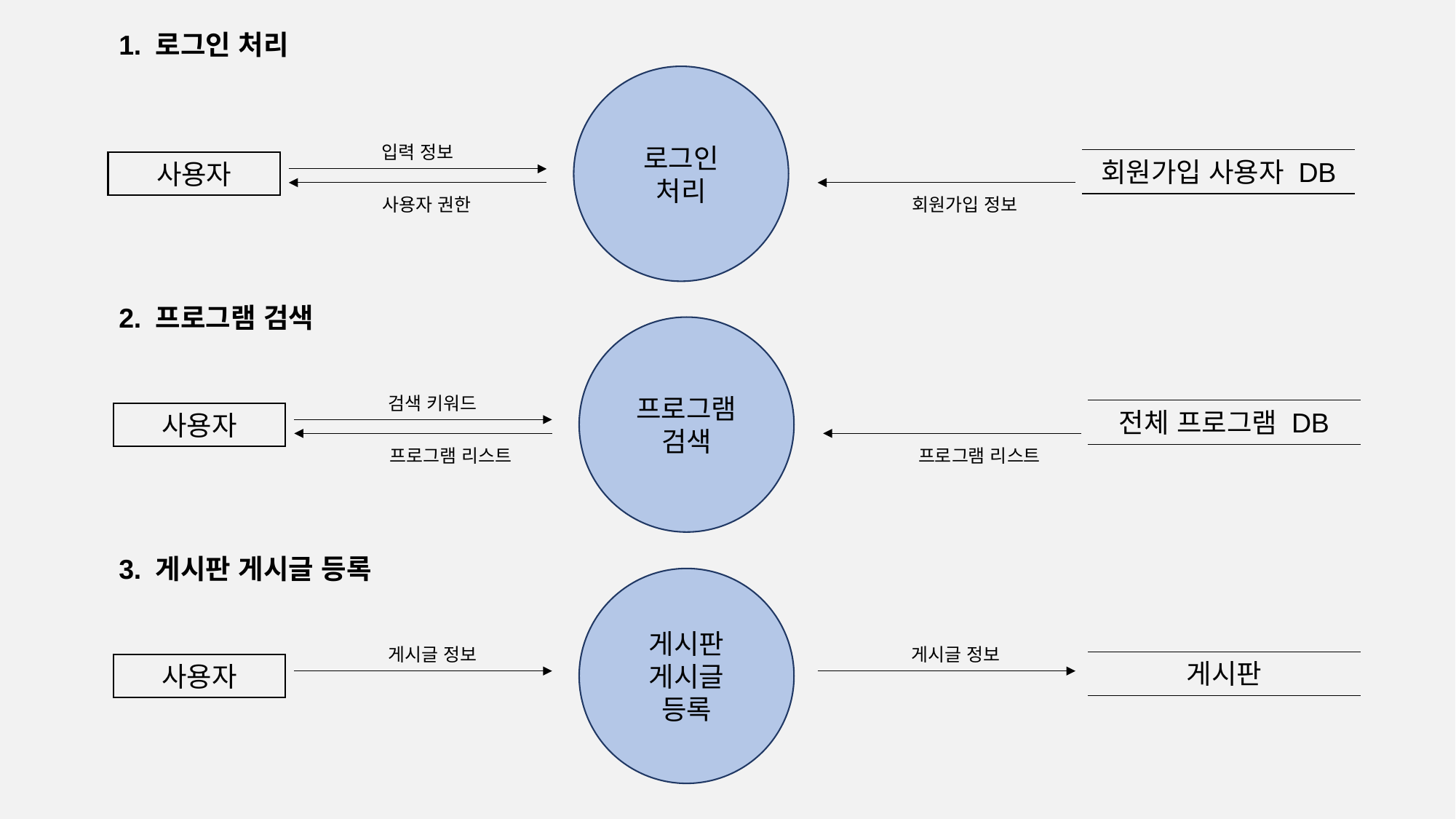

1. 로그인 처리
로그인
처리
입력 정보
회원가입 사용자 DB
사용자
사용자 권한
회원가입 정보
2. 프로그램 검색
프로그램
검색
검색 키워드
전체 프로그램 DB
사용자
프로그램 리스트
프로그램 리스트
3. 게시판 게시글 등록
게시판
게시글
등록
게시글 정보
게시글 정보
게시판
사용자